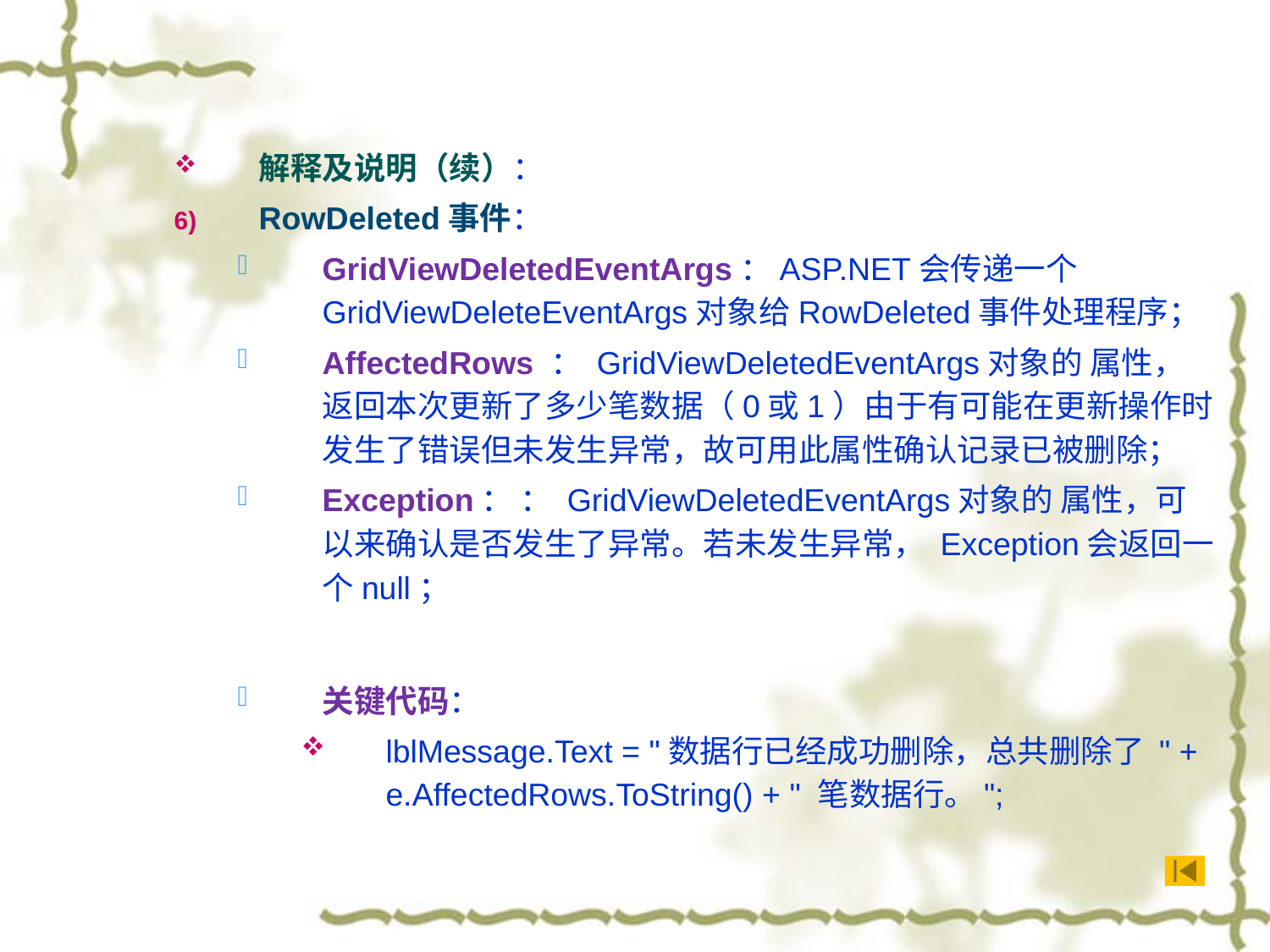

解释及说明（续）：
RowDeleted事件：
GridViewDeletedEventArgs：ASP.NET会传递一个GridViewDeleteEventArgs对象给RowDeleted事件处理程序；
AffectedRows ： GridViewDeletedEventArgs对象的 属性，返回本次更新了多少笔数据（0或1）由于有可能在更新操作时发生了错误但未发生异常，故可用此属性确认记录已被删除；
Exception： ： GridViewDeletedEventArgs对象的 属性，可以来确认是否发生了异常。若未发生异常， Exception会返回一个null；

关键代码：
lblMessage.Text = "数据行已经成功删除，总共删除了 " + e.AffectedRows.ToString() + " 笔数据行。";